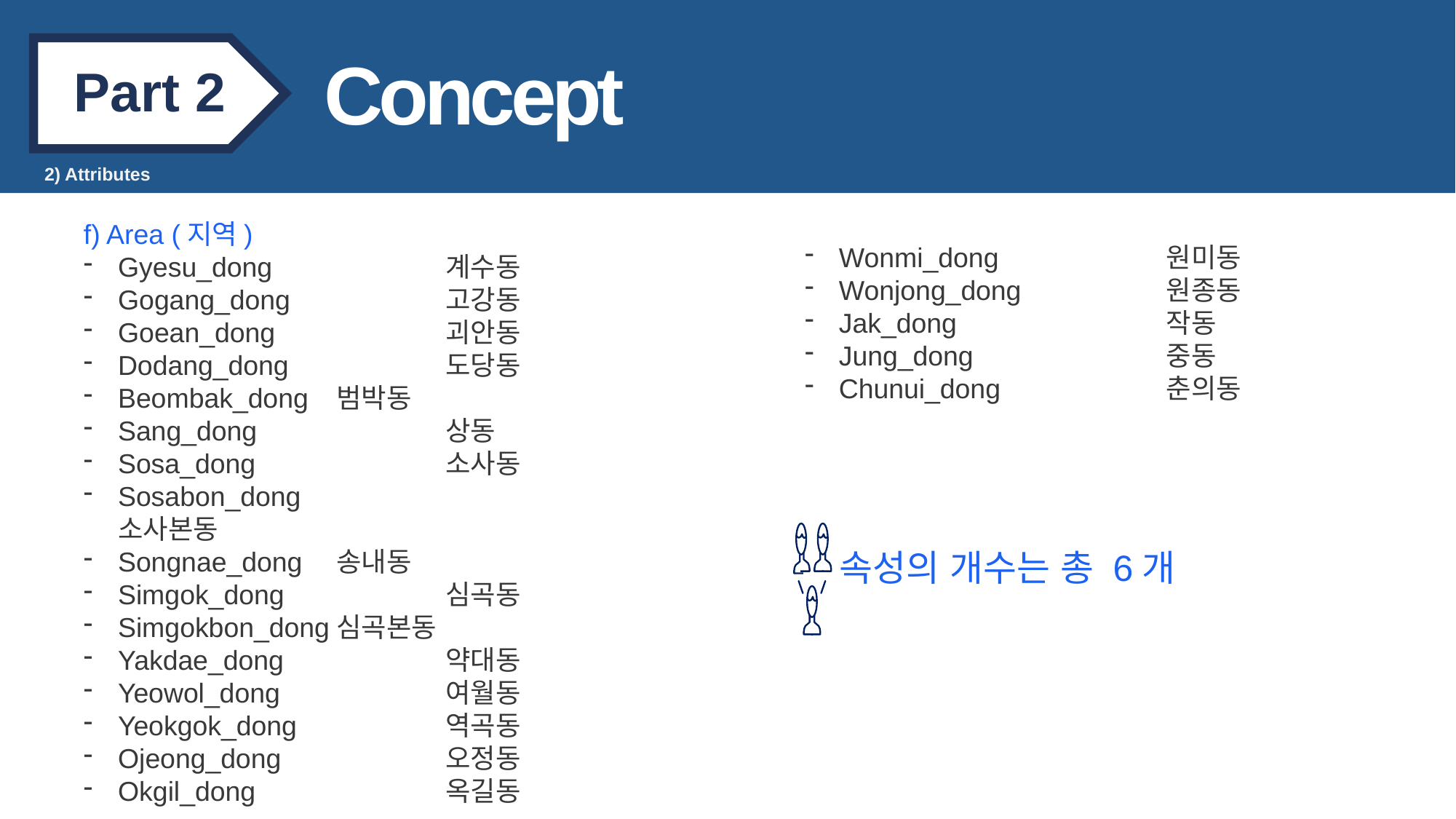

Part 2
Concept
2) Attributes
f) Area (지역)
Gyesu_dong		계수동
Gogang_dong		고강동
Goean_dong		괴안동
Dodang_dong		도당동
Beombak_dong	범박동
Sang_dong		상동
Sosa_dong		소사동
Sosabon_dong		소사본동
Songnae_dong	송내동
Simgok_dong		심곡동
Simgokbon_dong	심곡본동
Yakdae_dong		약대동
Yeowol_dong		여월동
Yeokgok_dong		역곡동
Ojeong_dong		오정동
Okgil_dong		옥길동
Wonmi_dong		원미동
Wonjong_dong		원종동
Jak_dong		작동
Jung_dong		중동
Chunui_dong		춘의동

속성의 개수는 총 6개